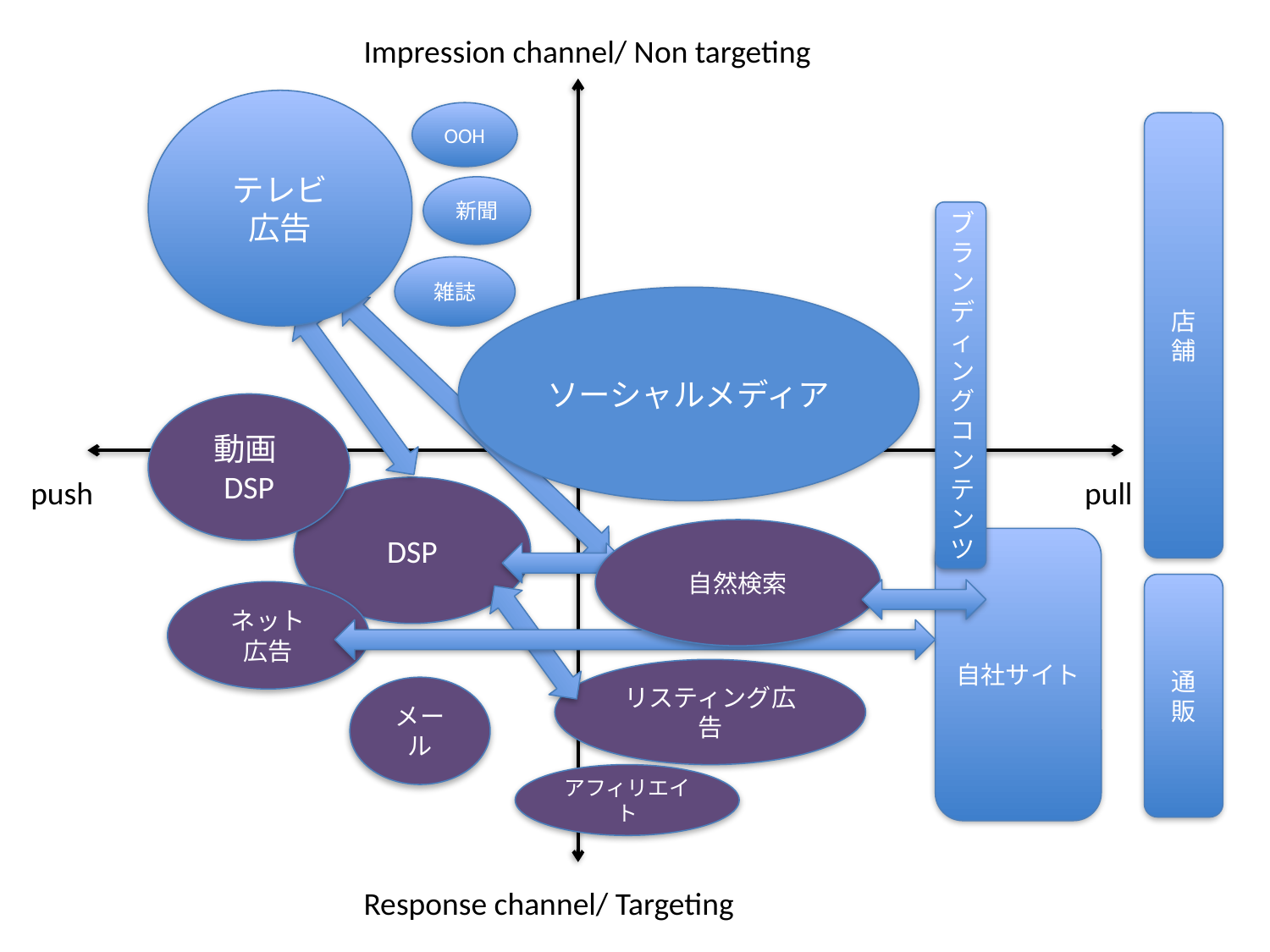

Impression channel/ Non targeting
テレビ
広告
OOH
店舗
新聞
ブランディングコンテンツ
雑誌
ソーシャルメディア

動画DSP

push
pull
DSP
自然検索
自社サイト

通販

ネット
広告

リスティング広告
メール
アフィリエイト
Response channel/ Targeting